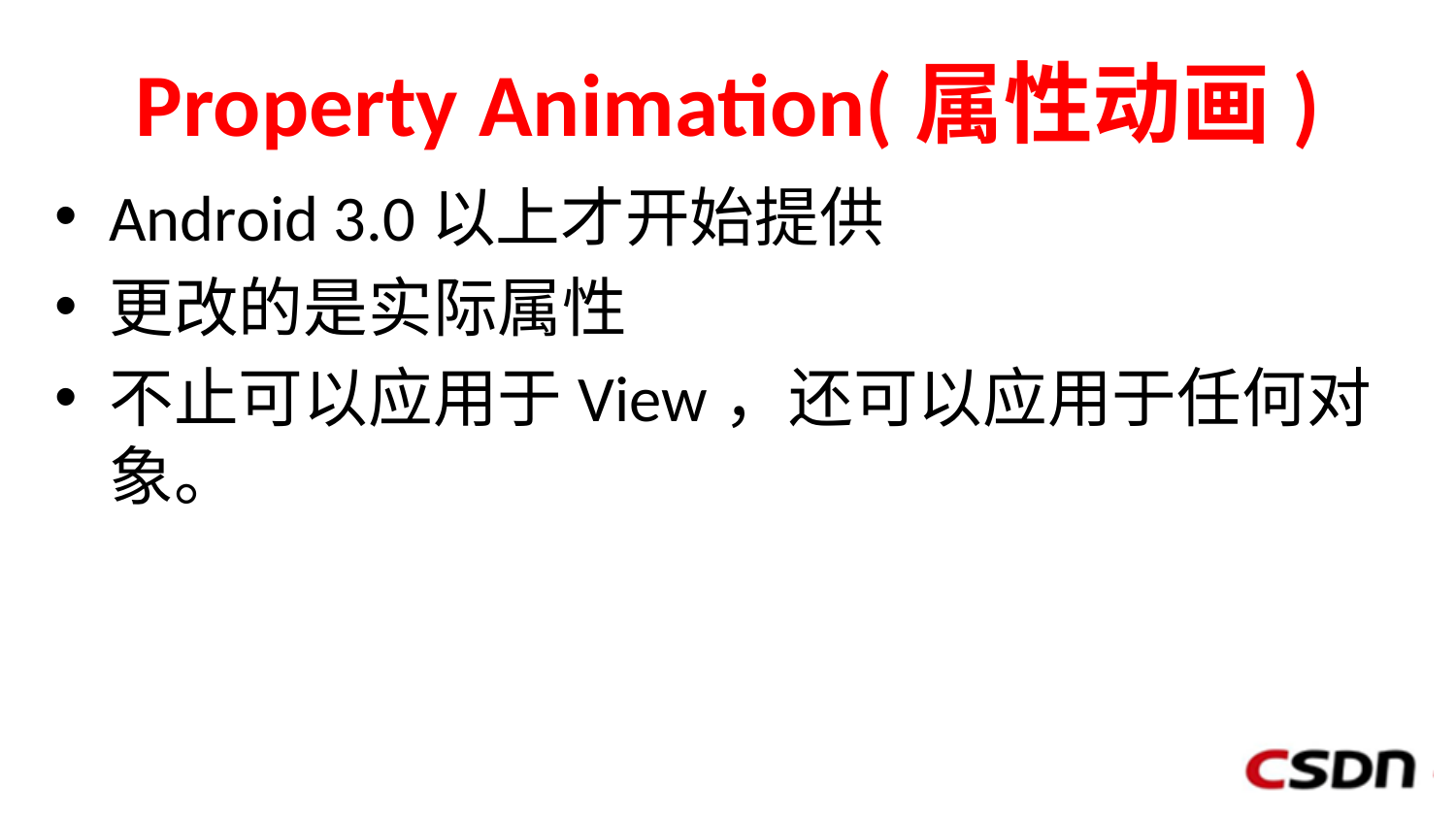

# Property Animation(属性动画)
Android 3.0以上才开始提供
更改的是实际属性
不止可以应用于View，还可以应用于任何对象。